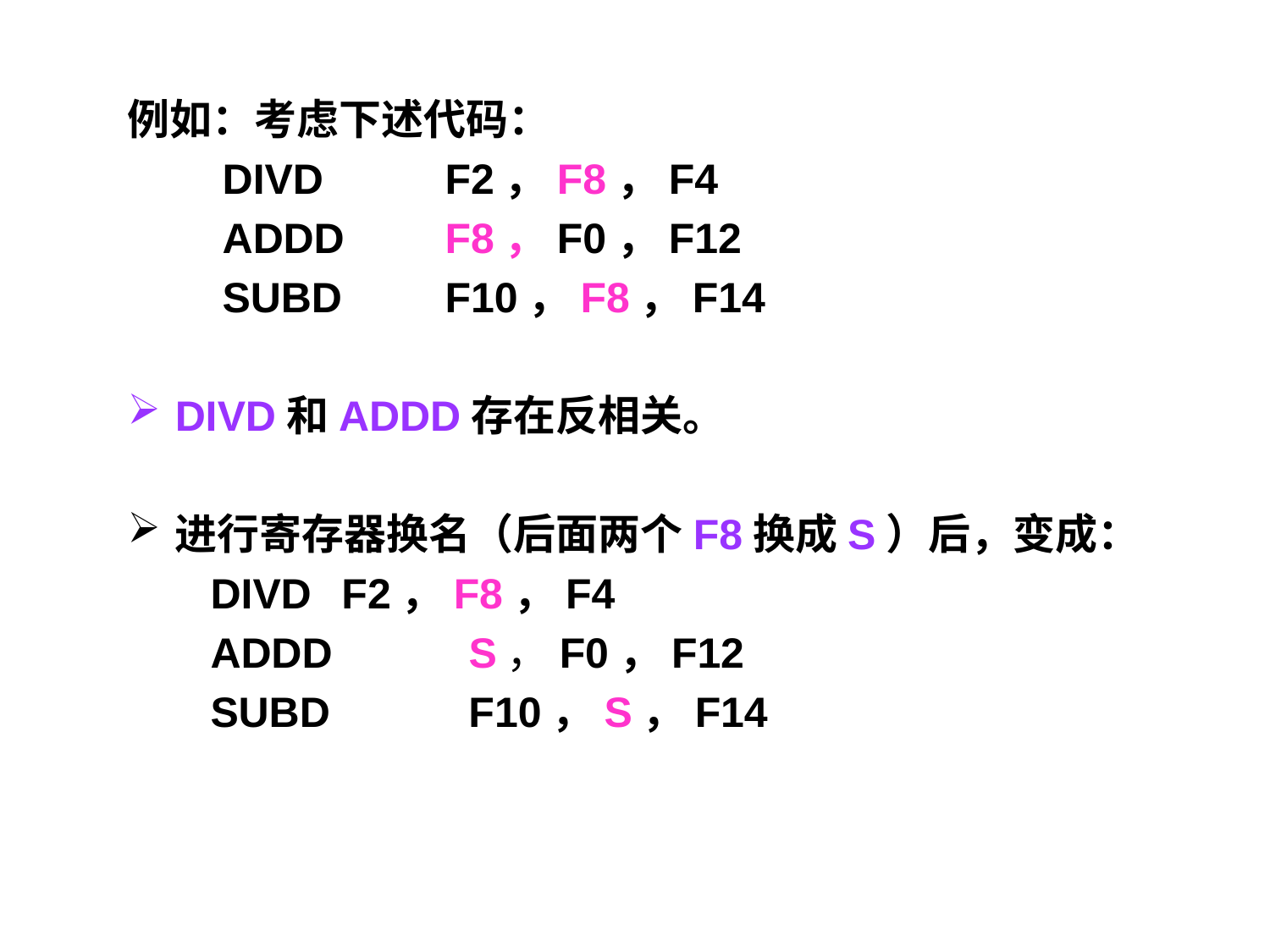

例如：考虑下述代码：
        DIVD	F2，F8，F4
        ADDD	F8，F0，F12
        SUBD	F10，F8，F14

DIVD和ADDD存在反相关。

进行寄存器换名（后面两个F8换成S）后，变成：
       DIVD	  F2，F8，F4
       ADDD	  S，F0，F12
       SUBD	  F10，S，F14